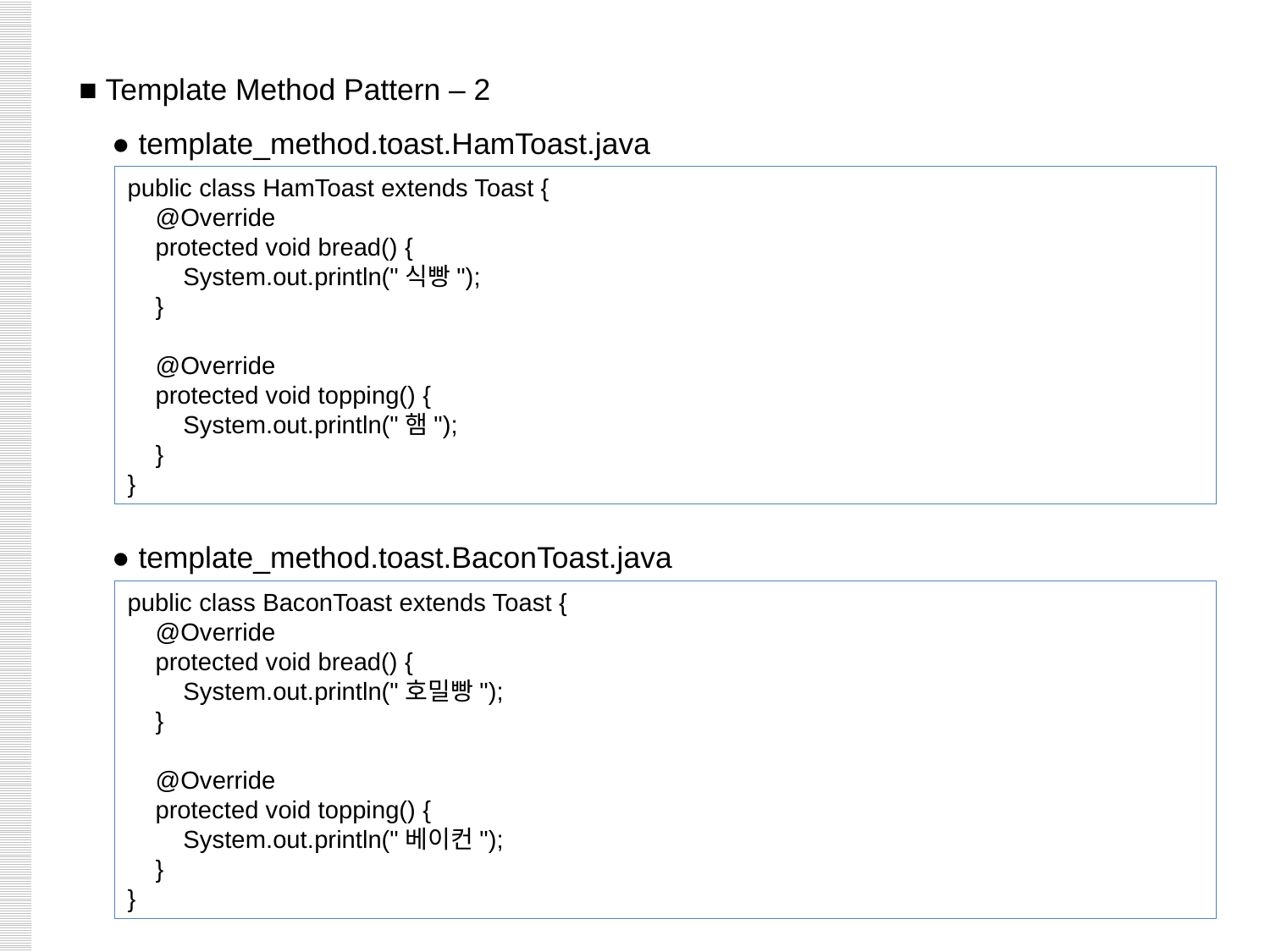

■ Template Method Pattern – 2
    ● template_method.toast.HamToast.java

    ● template_method.toast.BaconToast.java
public class HamToast extends Toast {
    @Override
    protected void bread() {
        System.out.println("식빵");
    }

    @Override
    protected void topping() {
        System.out.println("햄");
    }
}
public class BaconToast extends Toast {
    @Override
    protected void bread() {
        System.out.println("호밀빵");
    }

    @Override
    protected void topping() {
        System.out.println("베이컨");
    }
}